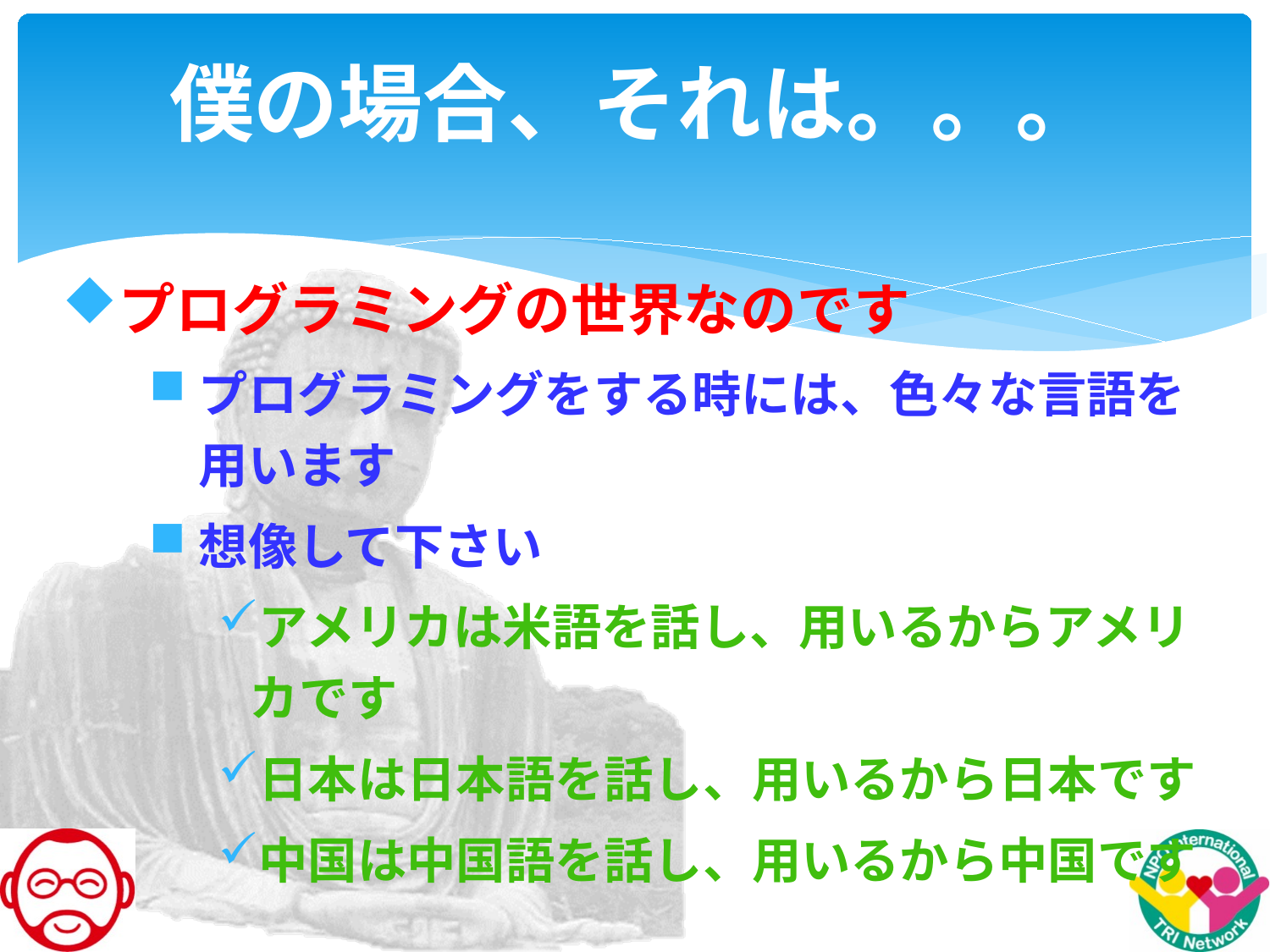

# 僕の場合、それは。。。
プログラミングの世界なのです
プログラミングをする時には、色々な言語を用います
想像して下さい
アメリカは米語を話し、用いるからアメリカです
日本は日本語を話し、用いるから日本です
中国は中国語を話し、用いるから中国です